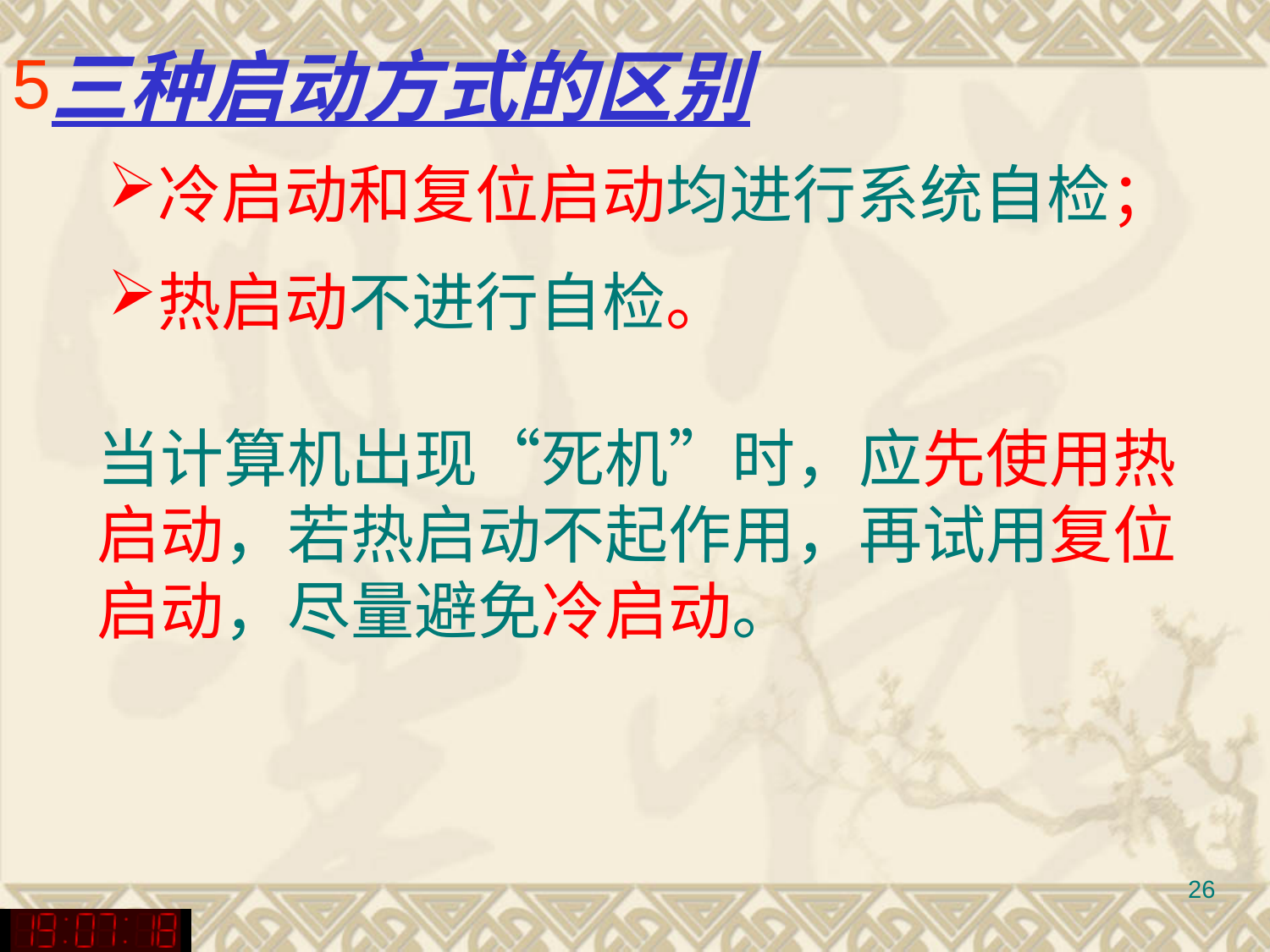

三种启动方式的区别
冷启动和复位启动均进行系统自检；
热启动不进行自检。
当计算机出现“死机”时，应先使用热启动，若热启动不起作用，再试用复位启动，尽量避免冷启动。
26